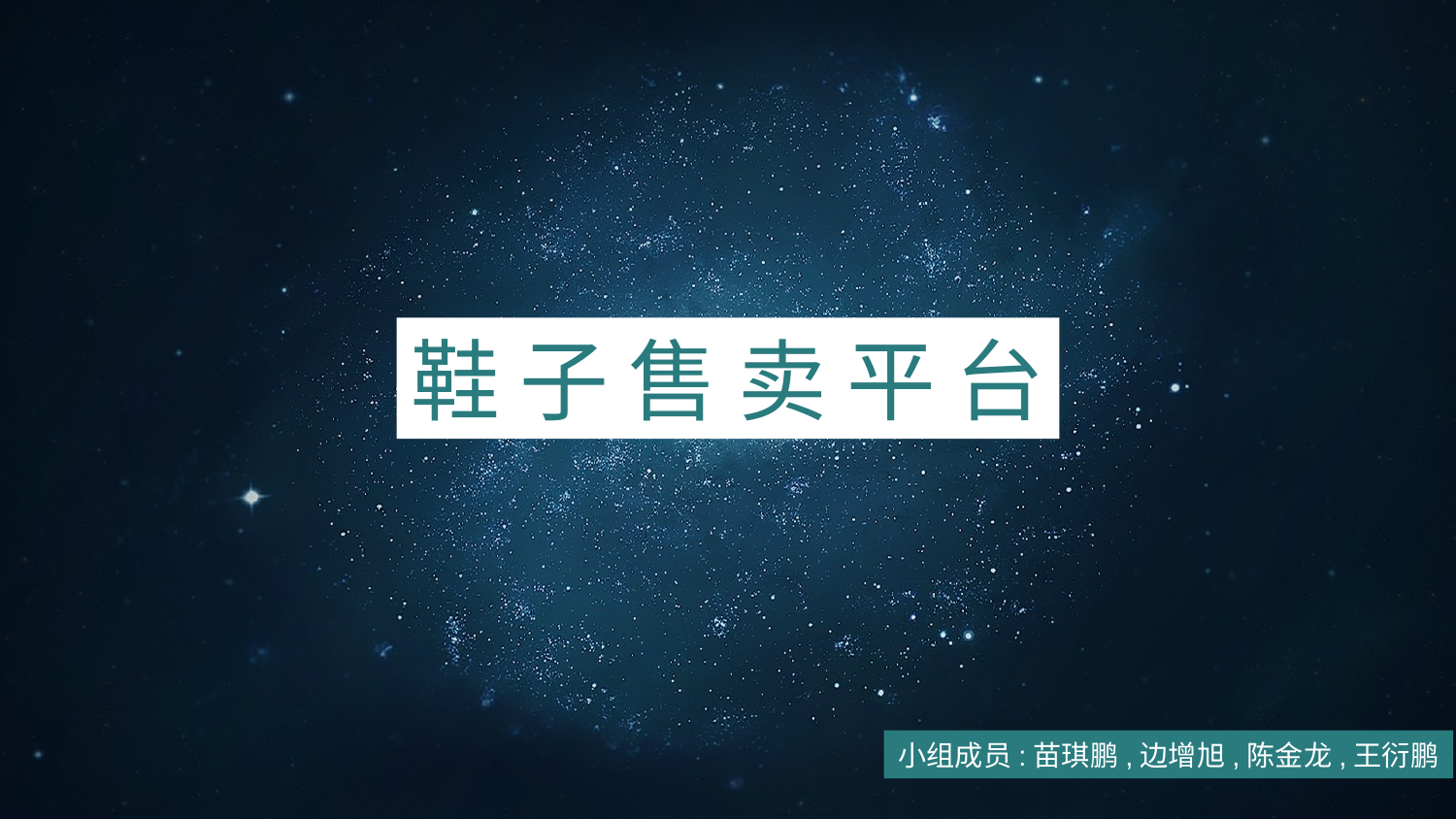

鞋 子 售 卖 平 台
小组成员:苗琪鹏,边增旭,陈金龙,王衍鹏